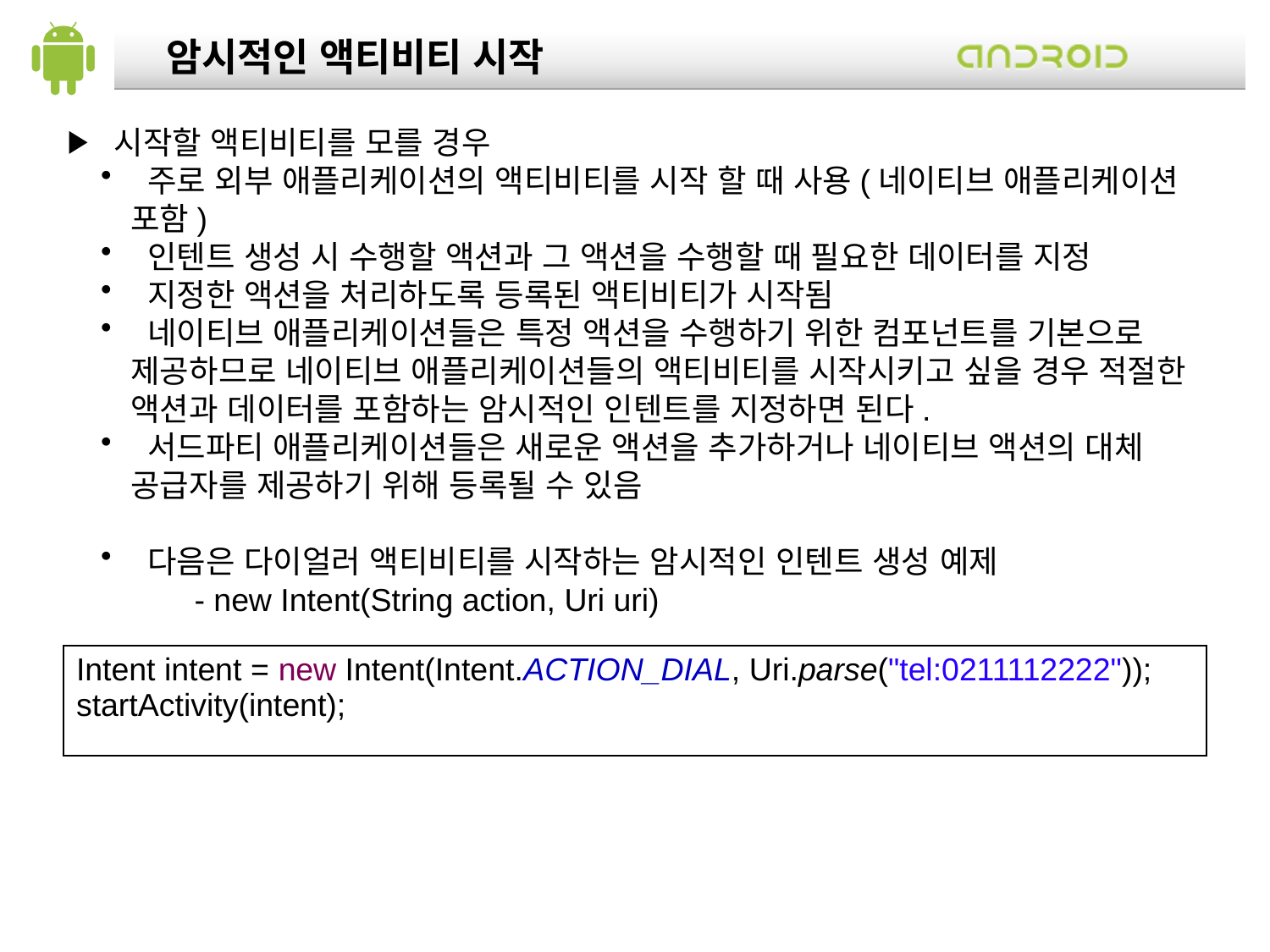

암시적인 액티비티 시작
 시작할 액티비티를 모를 경우
 주로 외부 애플리케이션의 액티비티를 시작 할 때 사용(네이티브 애플리케이션 포함)
 인텐트 생성 시 수행할 액션과 그 액션을 수행할 때 필요한 데이터를 지정
 지정한 액션을 처리하도록 등록된 액티비티가 시작됨
 네이티브 애플리케이션들은 특정 액션을 수행하기 위한 컴포넌트를 기본으로 제공하므로 네이티브 애플리케이션들의 액티비티를 시작시키고 싶을 경우 적절한 액션과 데이터를 포함하는 암시적인 인텐트를 지정하면 된다.
 서드파티 애플리케이션들은 새로운 액션을 추가하거나 네이티브 액션의 대체 공급자를 제공하기 위해 등록될 수 있음

 다음은 다이얼러 액티비티를 시작하는 암시적인 인텐트 생성 예제
- new Intent(String action, Uri uri)

| Intent intent = new Intent(Intent.ACTION\_DIAL, Uri.parse("tel:0211112222")); startActivity(intent); |
| --- |